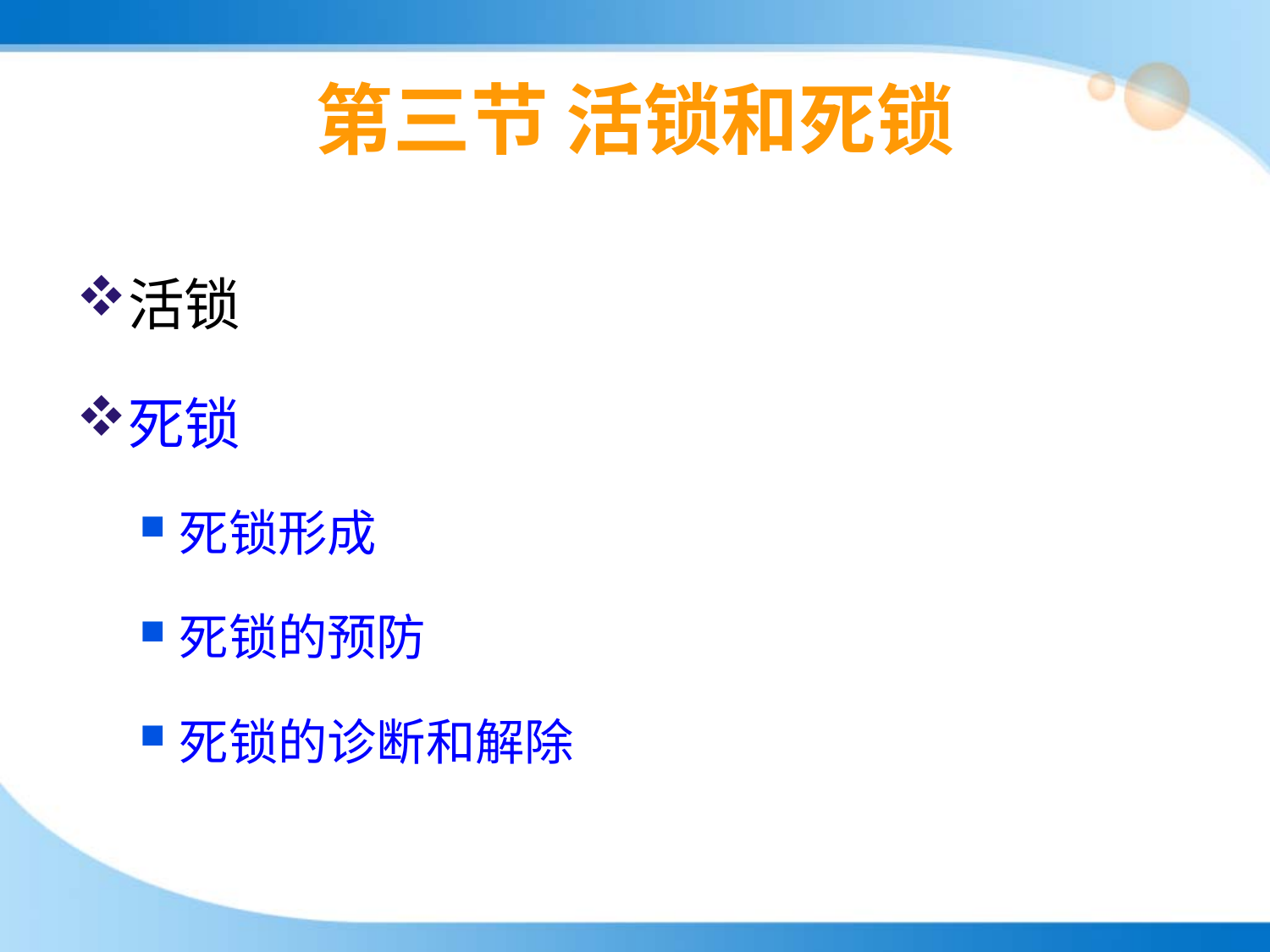

# 第三节 活锁和死锁
活锁
死锁
死锁形成
死锁的预防
死锁的诊断和解除